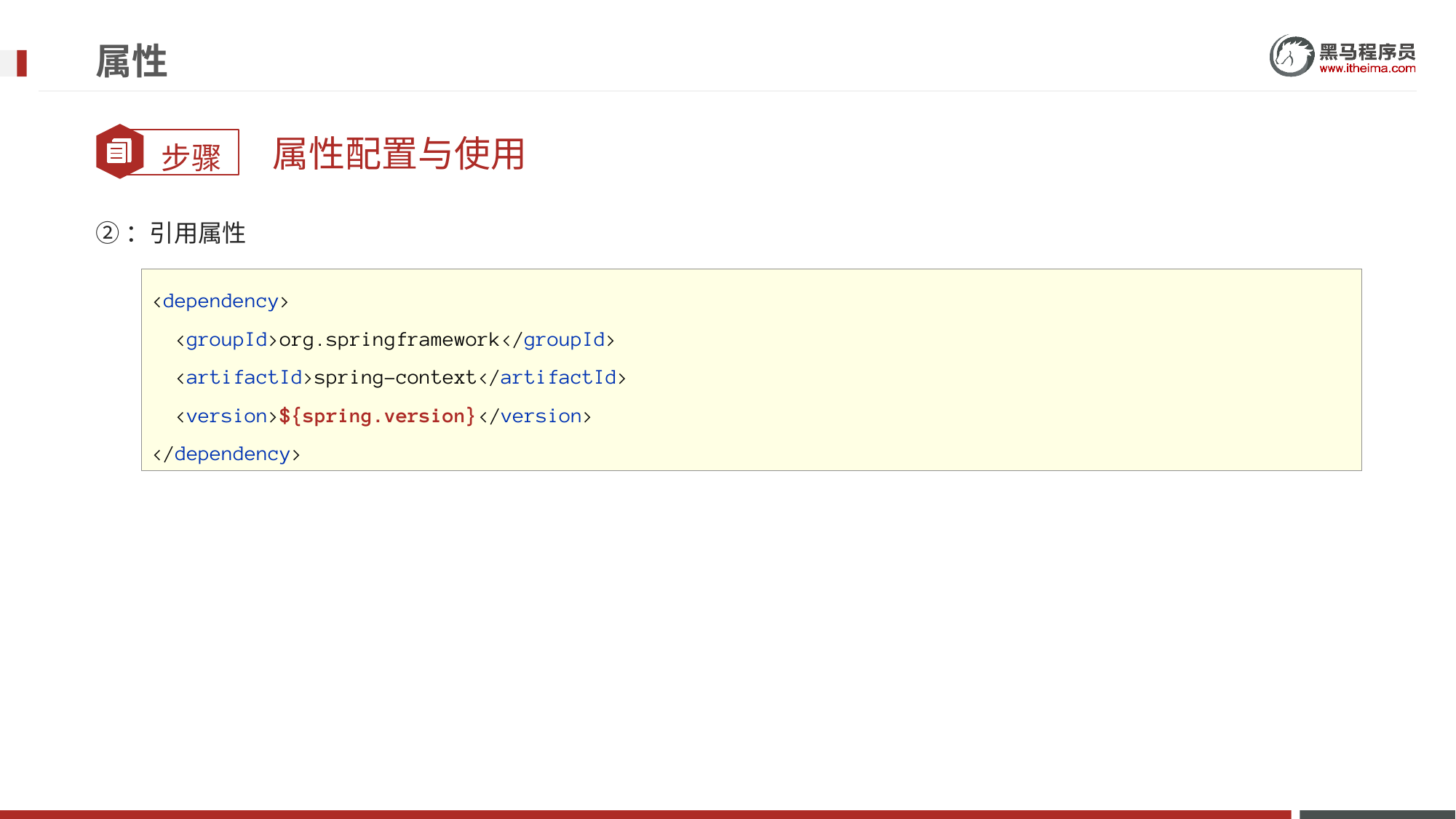

# 属性
属性配置与使用
②：引用属性
<dependency>
  <groupId>org.springframework</groupId>
  <artifactId>spring-context</artifactId>
  <version>${spring.version}</version>
</dependency>